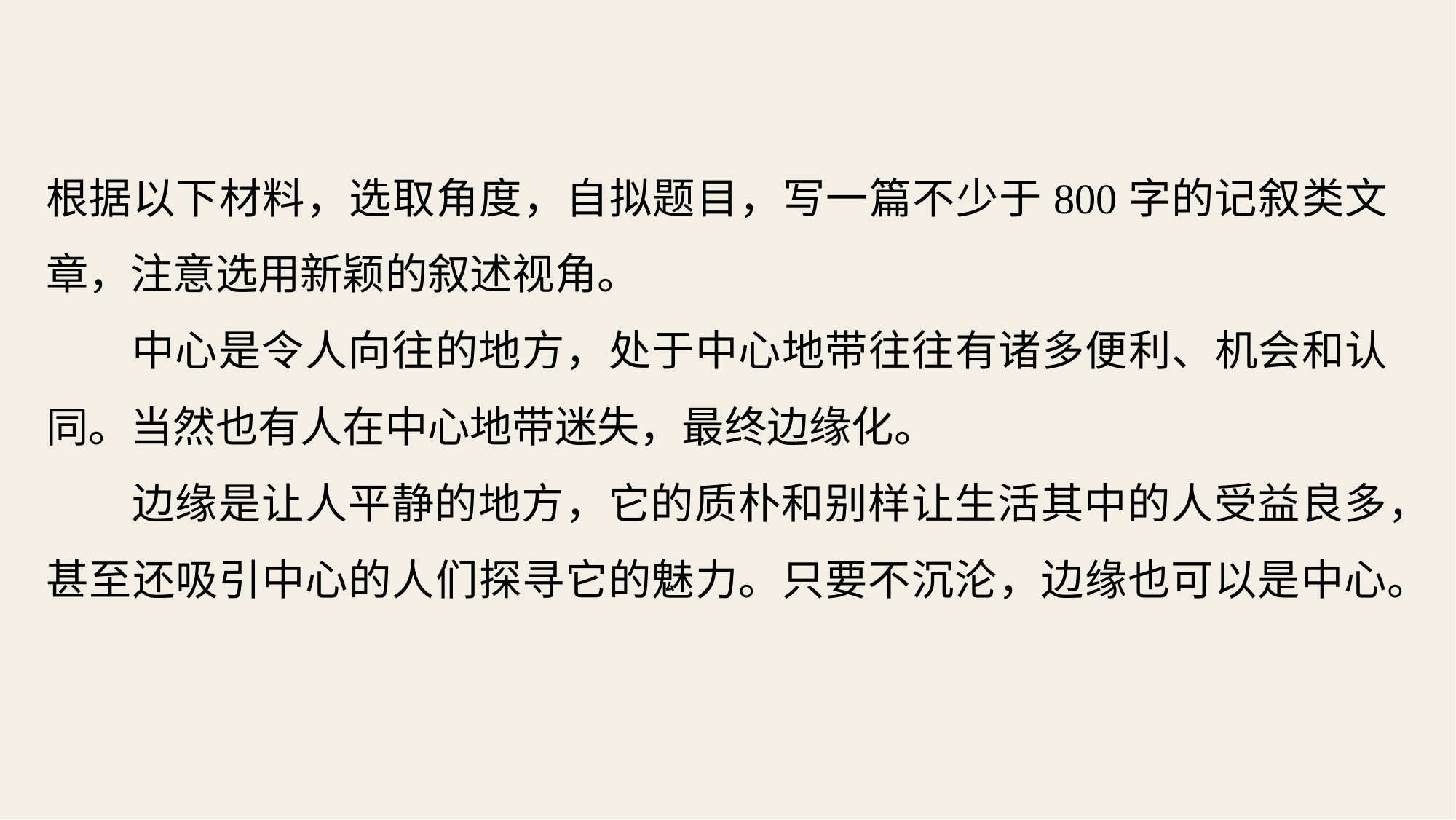

根据以下材料，选取角度，自拟题目，写一篇不少于800字的记叙类文章，注意选用新颖的叙述视角。
中心是令人向往的地方，处于中心地带往往有诸多便利、机会和认同。当然也有人在中心地带迷失，最终边缘化。
边缘是让人平静的地方，它的质朴和别样让生活其中的人受益良多，甚至还吸引中心的人们探寻它的魅力。只要不沉沦，边缘也可以是中心。